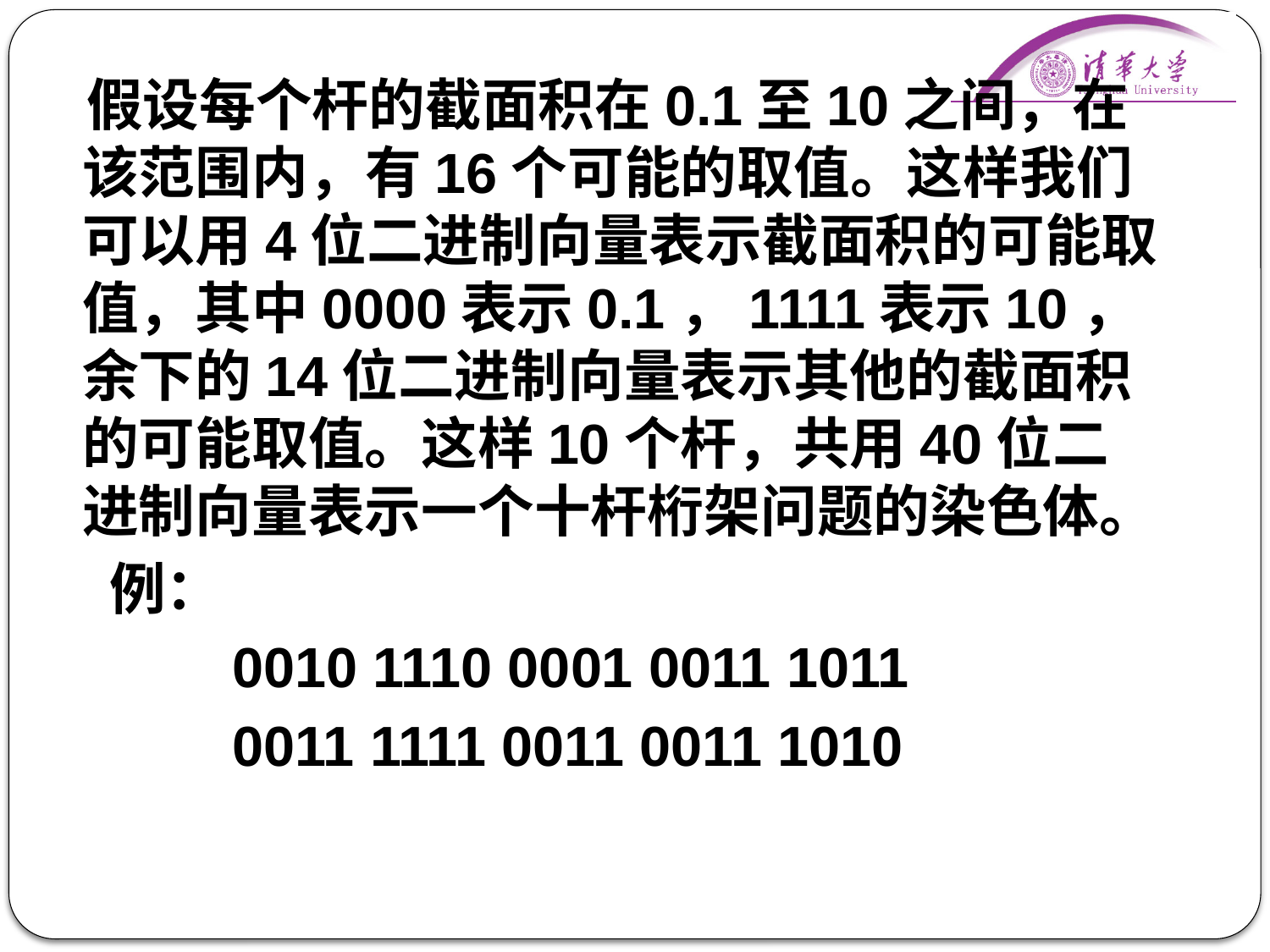

假设每个杆的截面积在0.1至10之间，在该范围内，有16个可能的取值。这样我们可以用4位二进制向量表示截面积的可能取值，其中0000表示0.1，1111表示10，余下的14位二进制向量表示其他的截面积的可能取值。这样10个杆，共用40位二进制向量表示一个十杆桁架问题的染色体。
    例：
            0010 1110 0001 0011 1011
            0011 1111 0011 0011 1010